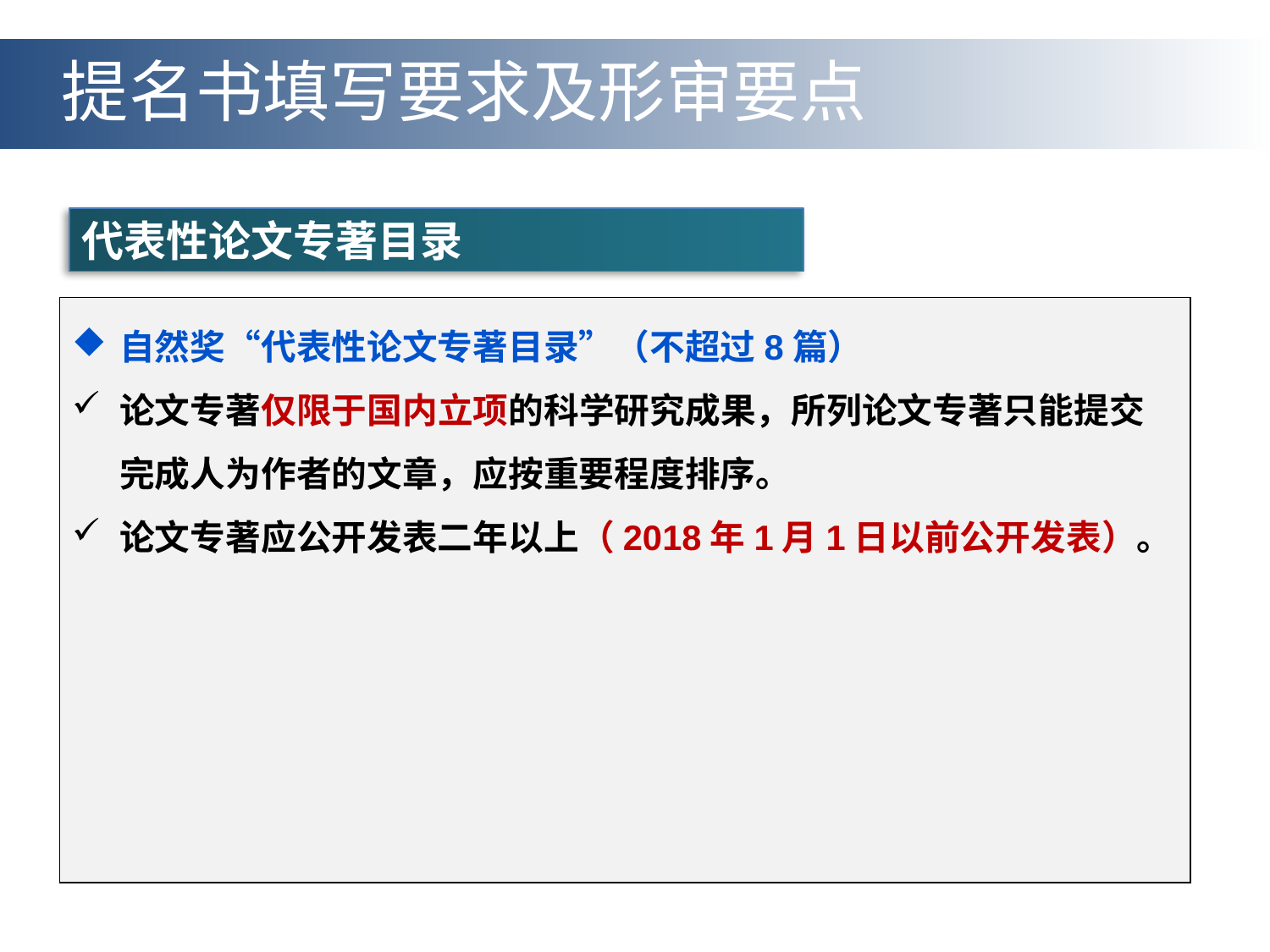

提名书填写要求及形审要点

代表性论文专著目录
自然奖“代表性论文专著目录”（不超过8篇）
论文专著仅限于国内立项的科学研究成果，所列论文专著只能提交完成人为作者的文章，应按重要程度排序。
论文专著应公开发表二年以上（2018年1月1日以前公开发表）。